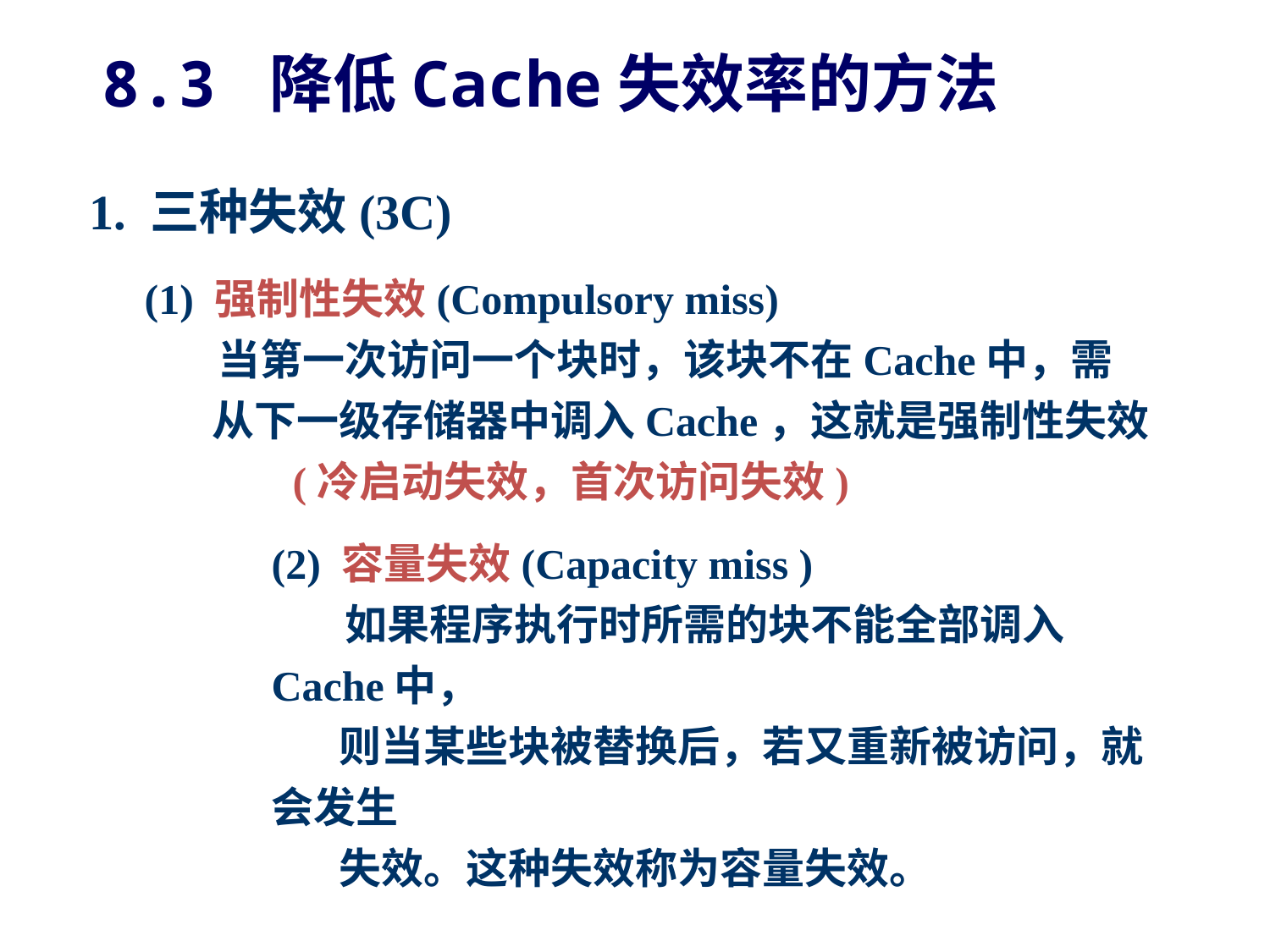

8.3 降低Cache失效率的方法
1. 三种失效(3C)
(1) 强制性失效(Compulsory miss)
      当第一次访问一个块时，该块不在Cache中，需
      从下一级存储器中调入Cache，这就是强制性失效
  (冷启动失效，首次访问失效)
(2) 容量失效(Capacity miss )
      如果程序执行时所需的块不能全部调入Cache中，
      则当某些块被替换后，若又重新被访问，就会发生
      失效。这种失效称为容量失效。